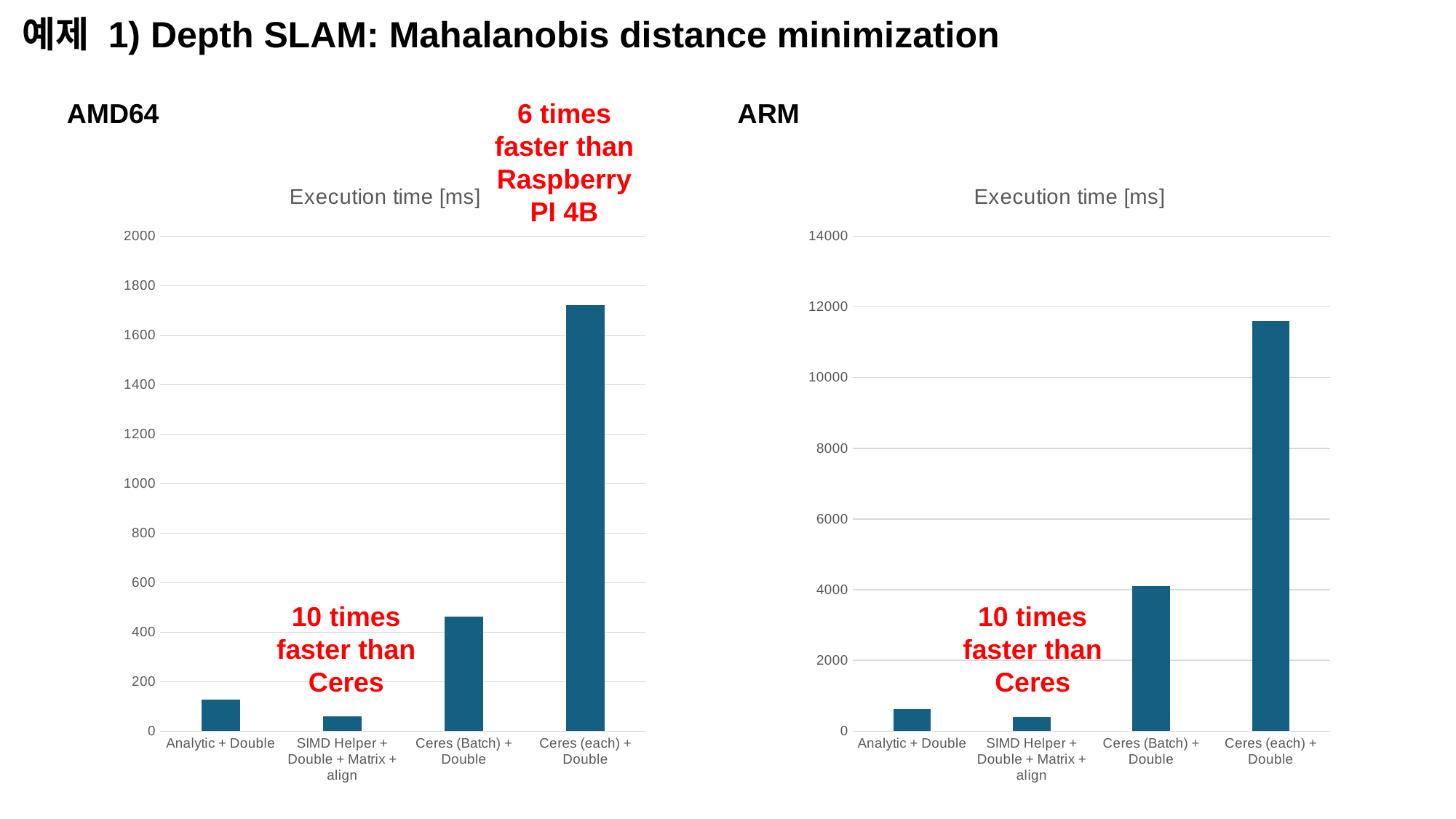

예제 1) Depth SLAM: Mahalanobis distance minimization
AMD64
6 times faster than Raspberry PI 4B
ARM

### Chart:

| Category | Execution time [ms] |
|---|---|
| Analytic + Double | 126.11 |
| SIMD Helper + Double + Matrix + align | 58.91 |
| Ceres (Batch) + Double | 461.38 |
| Ceres (each) + Double | 1721.13 |

### Chart:

| Category | Execution time [ms] |
|---|---|
| Analytic + Double | 632.45 |
| SIMD Helper + Double + Matrix + align | 391.51 |
| Ceres (Batch) + Double | 4097.27 |
| Ceres (each) + Double | 11590.27 |
10 times faster than Ceres
10 times faster than Ceres